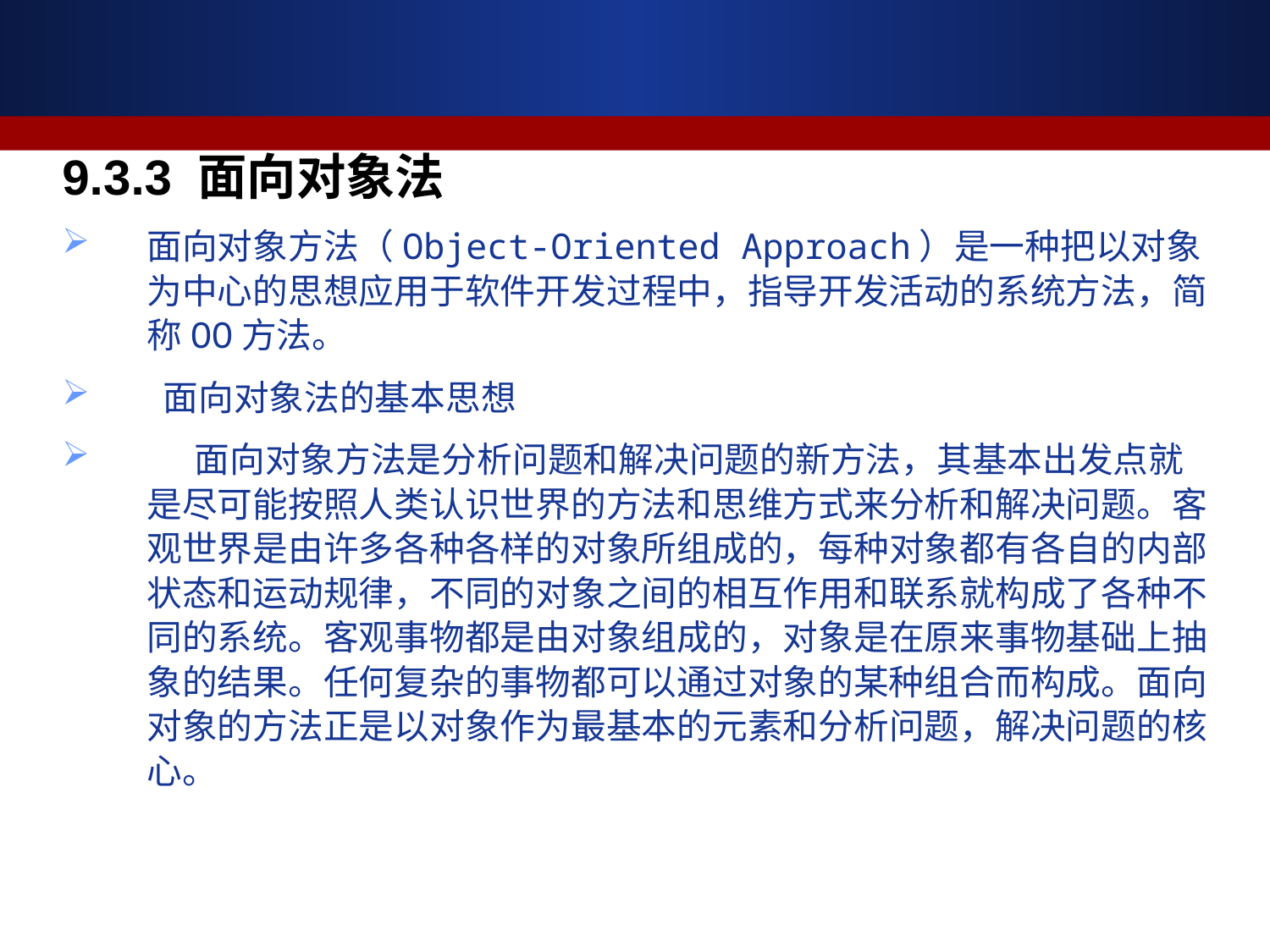

9.3.3 面向对象法
面向对象方法（Object-Oriented Approach）是一种把以对象为中心的思想应用于软件开发过程中，指导开发活动的系统方法，简称OO方法。
 面向对象法的基本思想
     面向对象方法是分析问题和解决问题的新方法，其基本出发点就是尽可能按照人类认识世界的方法和思维方式来分析和解决问题。客观世界是由许多各种各样的对象所组成的，每种对象都有各自的内部状态和运动规律，不同的对象之间的相互作用和联系就构成了各种不同的系统。客观事物都是由对象组成的，对象是在原来事物基础上抽象的结果。任何复杂的事物都可以通过对象的某种组合而构成。面向对象的方法正是以对象作为最基本的元素和分析问题，解决问题的核心。